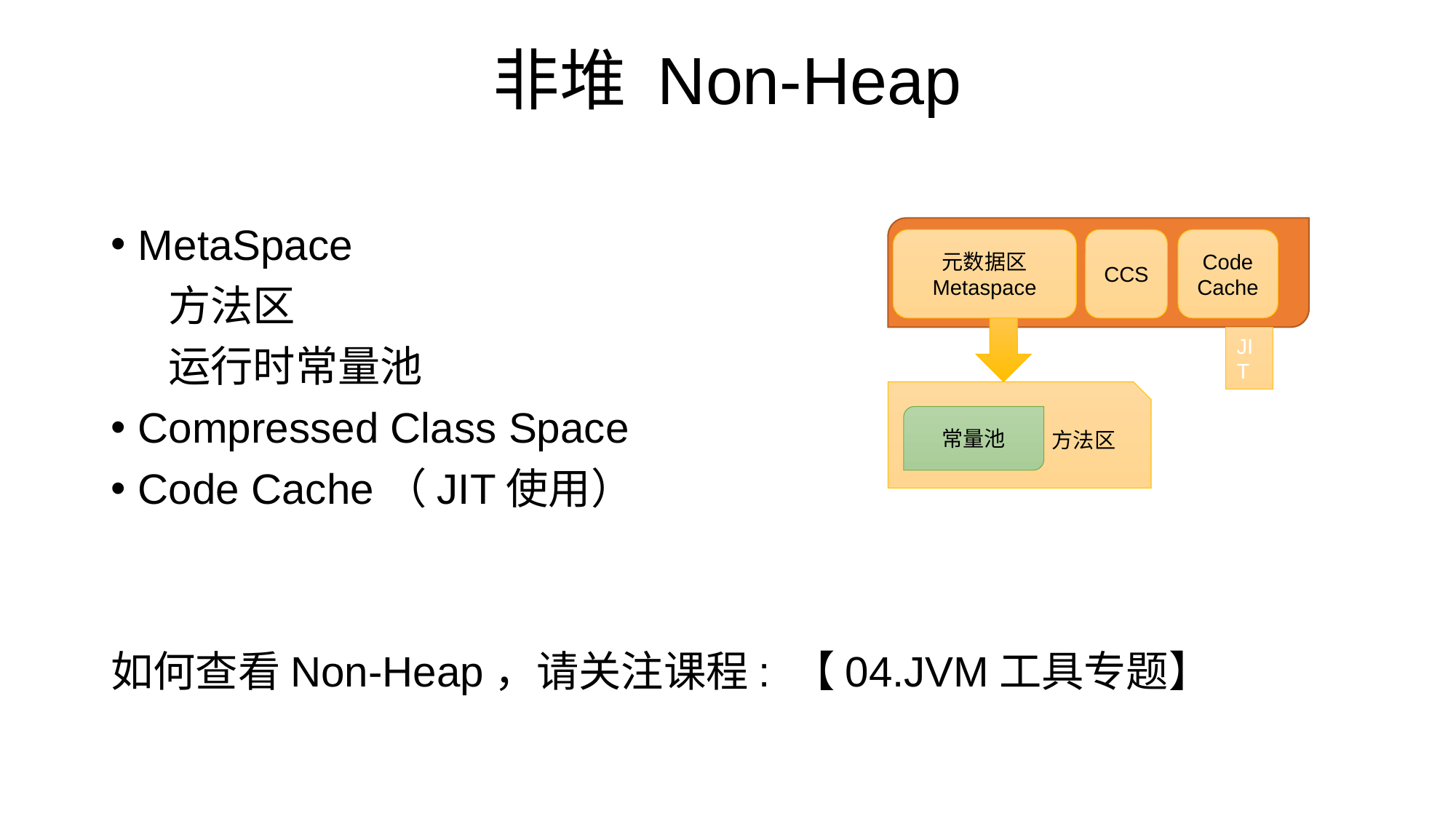

# 非堆 Non-Heap
MetaSpace
     方法区
     运行时常量池
Compressed Class Space
Code Cache（JIT使用）

如何查看Non-Heap，请关注课程: 【04.JVM工具专题】

元数据区
Metaspace
CCS
Code Cache

JIT
                            方法区
常量池